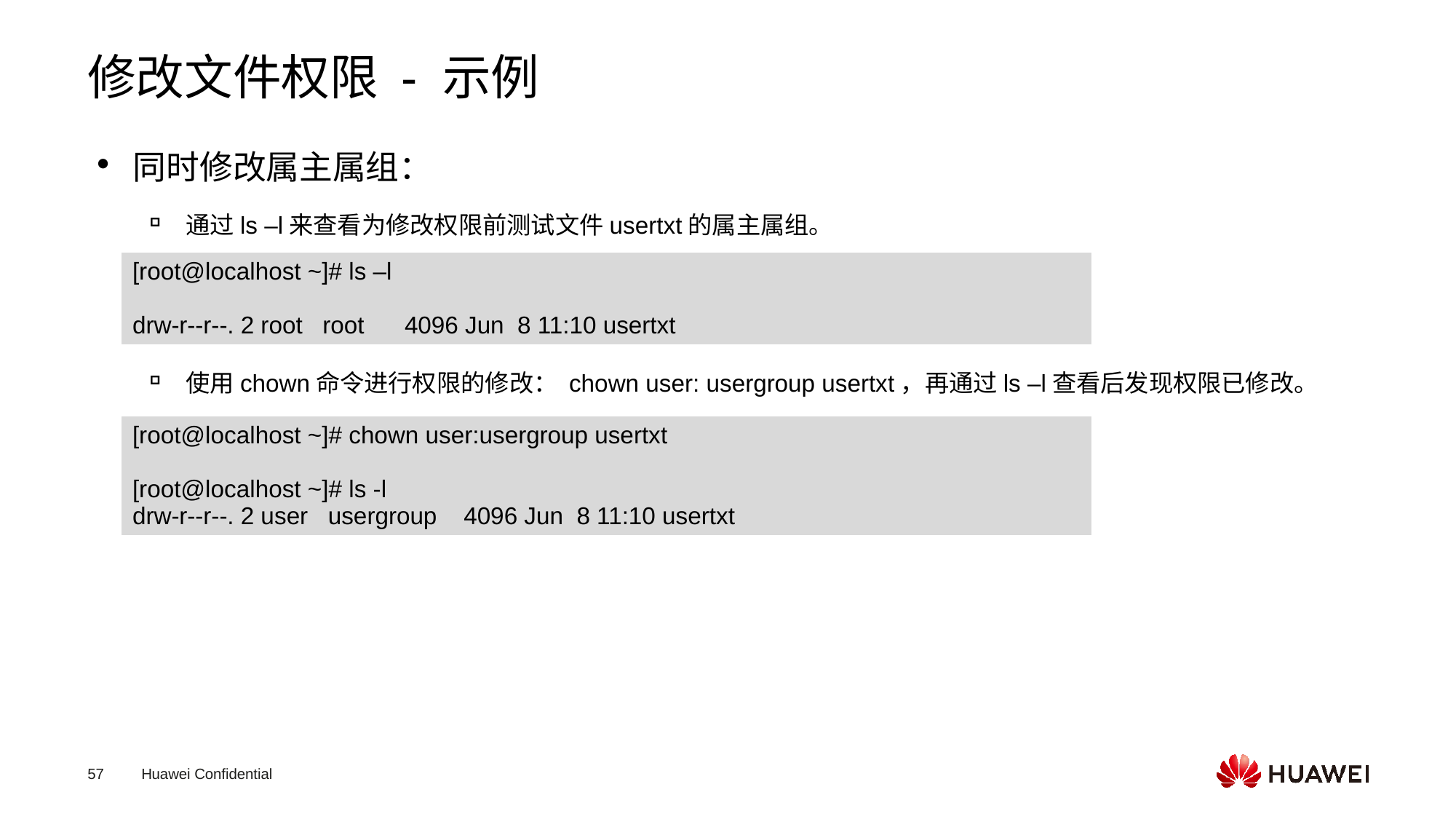

# 修改文件权限 - 示例
同时修改属主属组：
通过ls –l来查看为修改权限前测试文件usertxt的属主属组。

使用chown命令进行权限的修改： chown user: usergroup usertxt，再通过ls –l查看后发现权限已修改。
| [root@localhost ~]# ls –l drw-r--r--. 2 root root 4096 Jun 8 11:10 usertxt |
| --- |
| [root@localhost ~]# chown user:usergroup usertxt [root@localhost ~]# ls -l drw-r--r--. 2 user usergroup 4096 Jun 8 11:10 usertxt |
| --- |